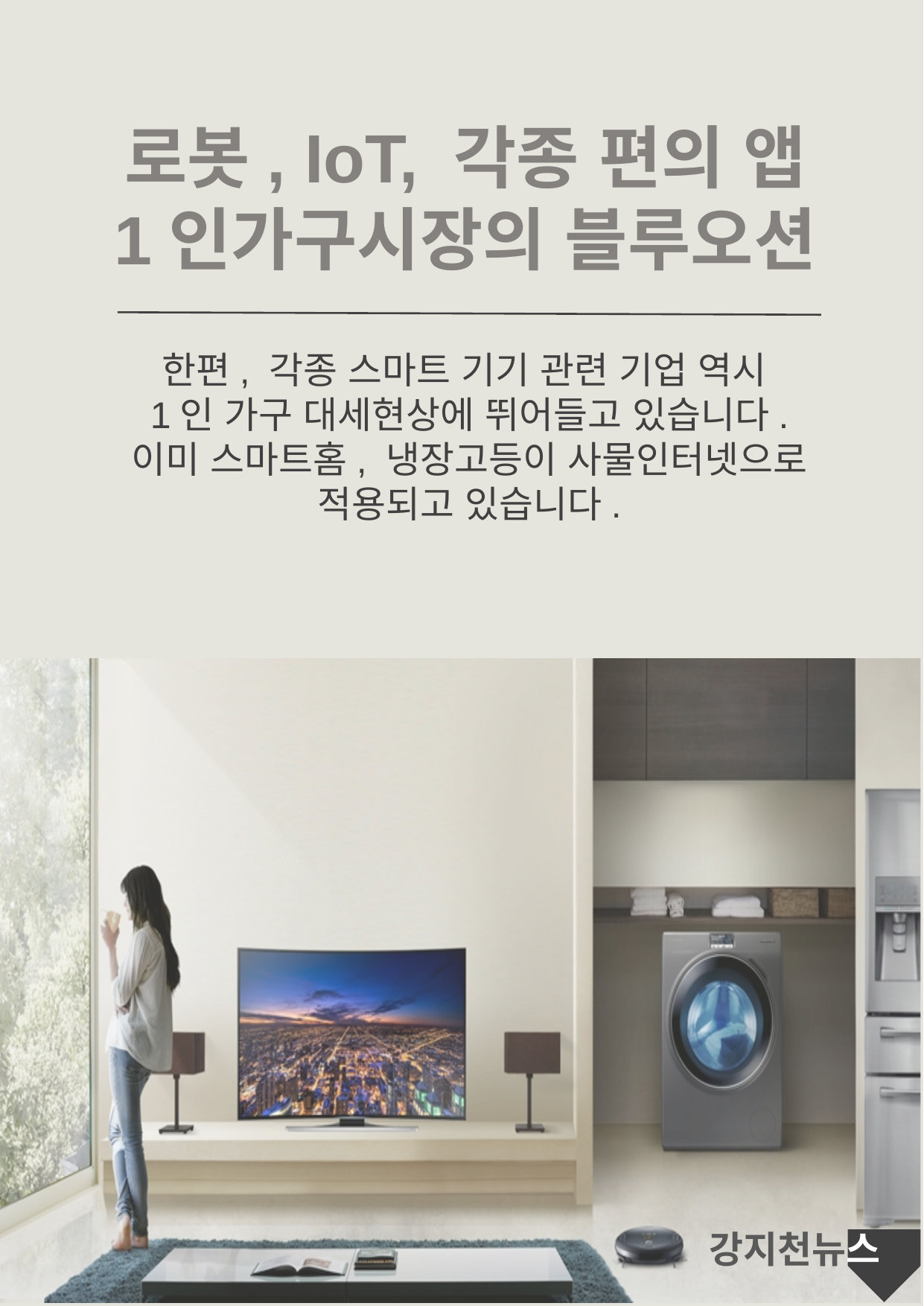

로봇, IoT, 각종 편의 앱
1인가구시장의 블루오션
한편, 각종 스마트 기기 관련 기업 역시
1인 가구 대세현상에 뛰어들고 있습니다. 이미 스마트홈, 냉장고등이 사물인터넷으로 적용되고 있습니다.

강지천뉴스